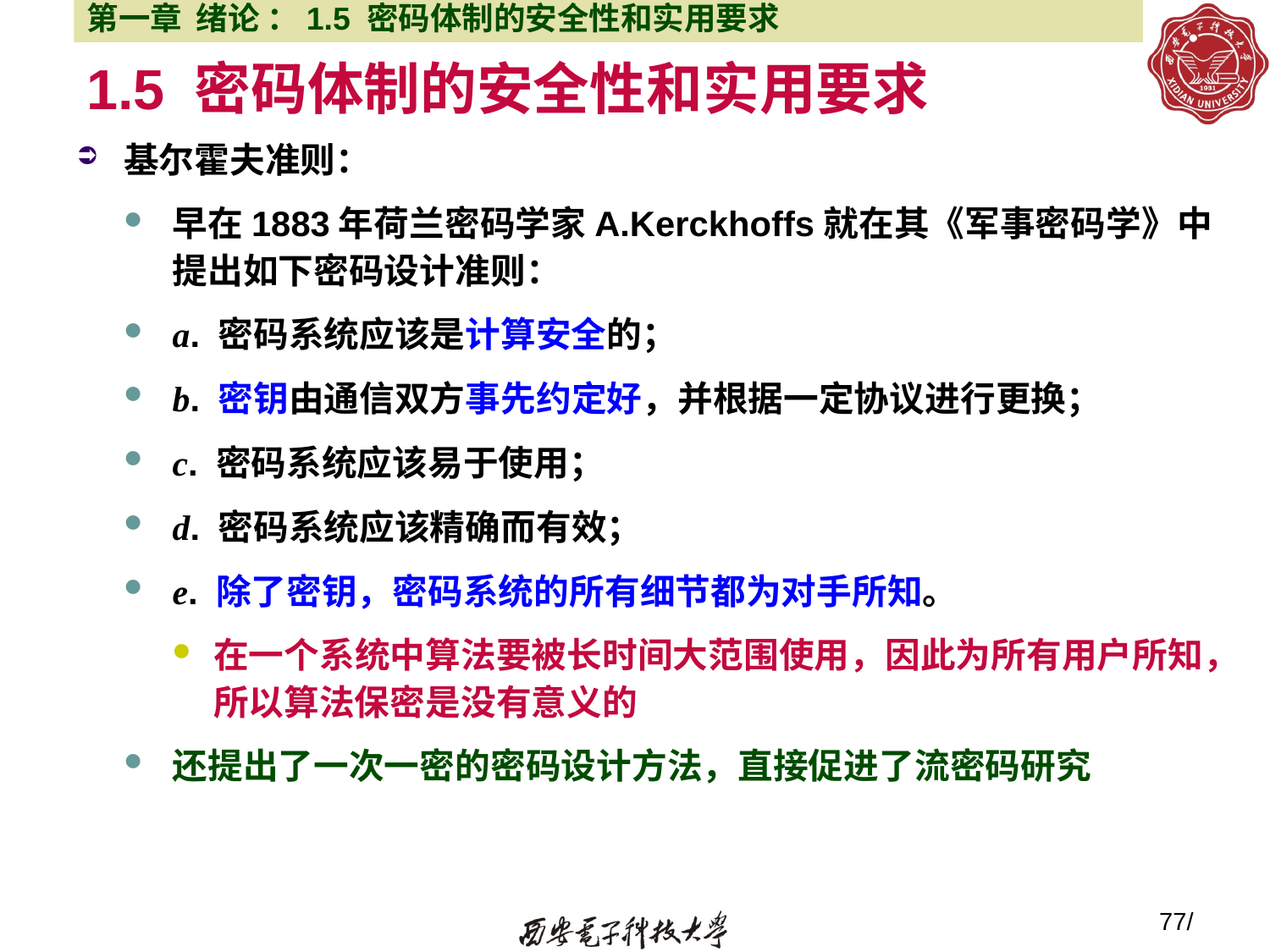

第一章  绪论 ：1.5 密码体制的安全性和实用要求
# 1.5 密码体制的安全性和实用要求
基尔霍夫准则：
早在1883年荷兰密码学家A.Kerckhoffs就在其《军事密码学》中提出如下密码设计准则：
a. 密码系统应该是计算安全的；
b. 密钥由通信双方事先约定好，并根据一定协议进行更换；
c. 密码系统应该易于使用；
d. 密码系统应该精确而有效；
e. 除了密钥，密码系统的所有细节都为对手所知。
在一个系统中算法要被长时间大范围使用，因此为所有用户所知，所以算法保密是没有意义的
还提出了一次一密的密码设计方法，直接促进了流密码研究

77/